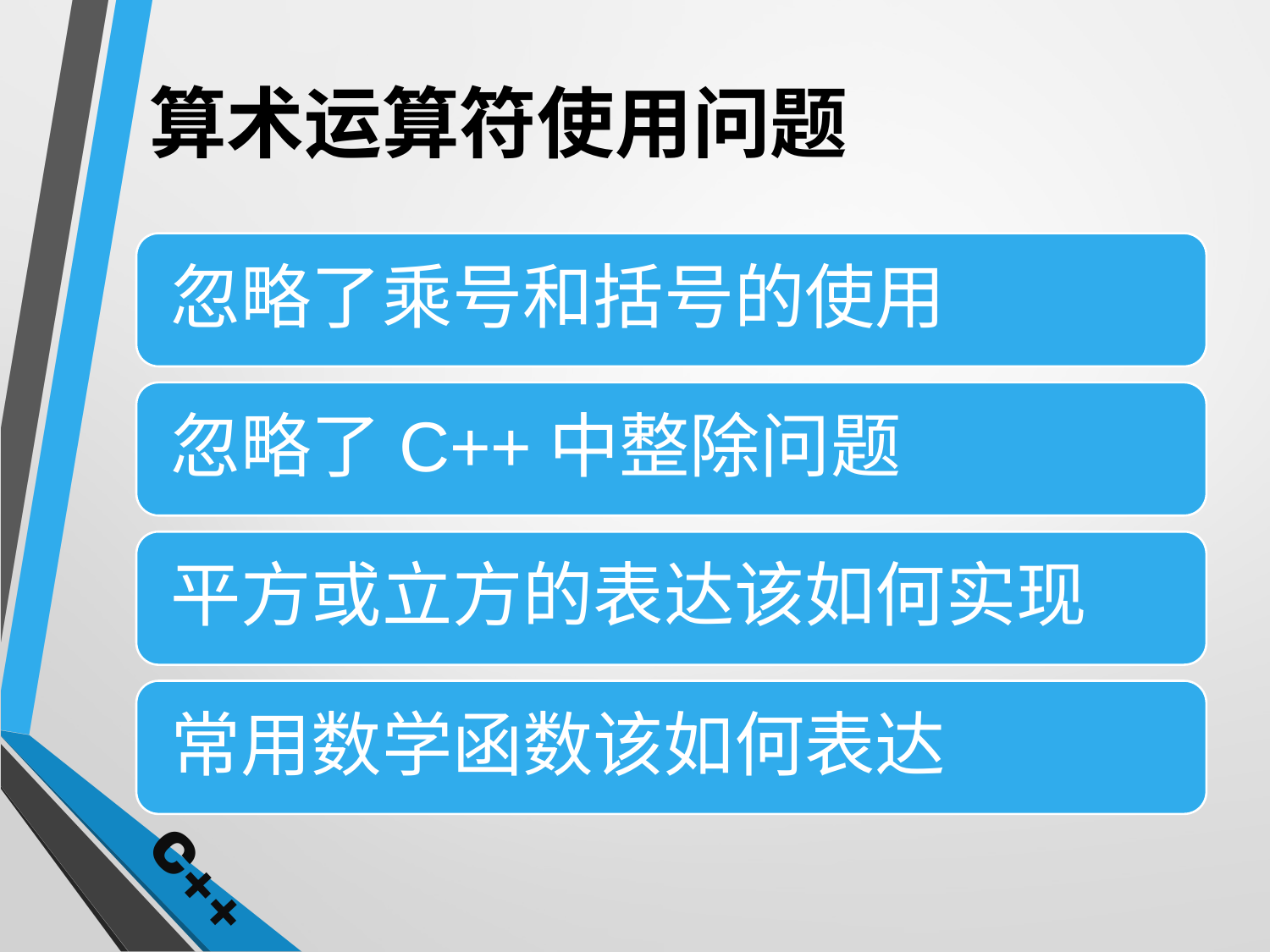

# 算术运算符使用问题
忽略了乘号和括号的使用
忽略了C++中整除问题
平方或立方的表达该如何实现
常用数学函数该如何表达